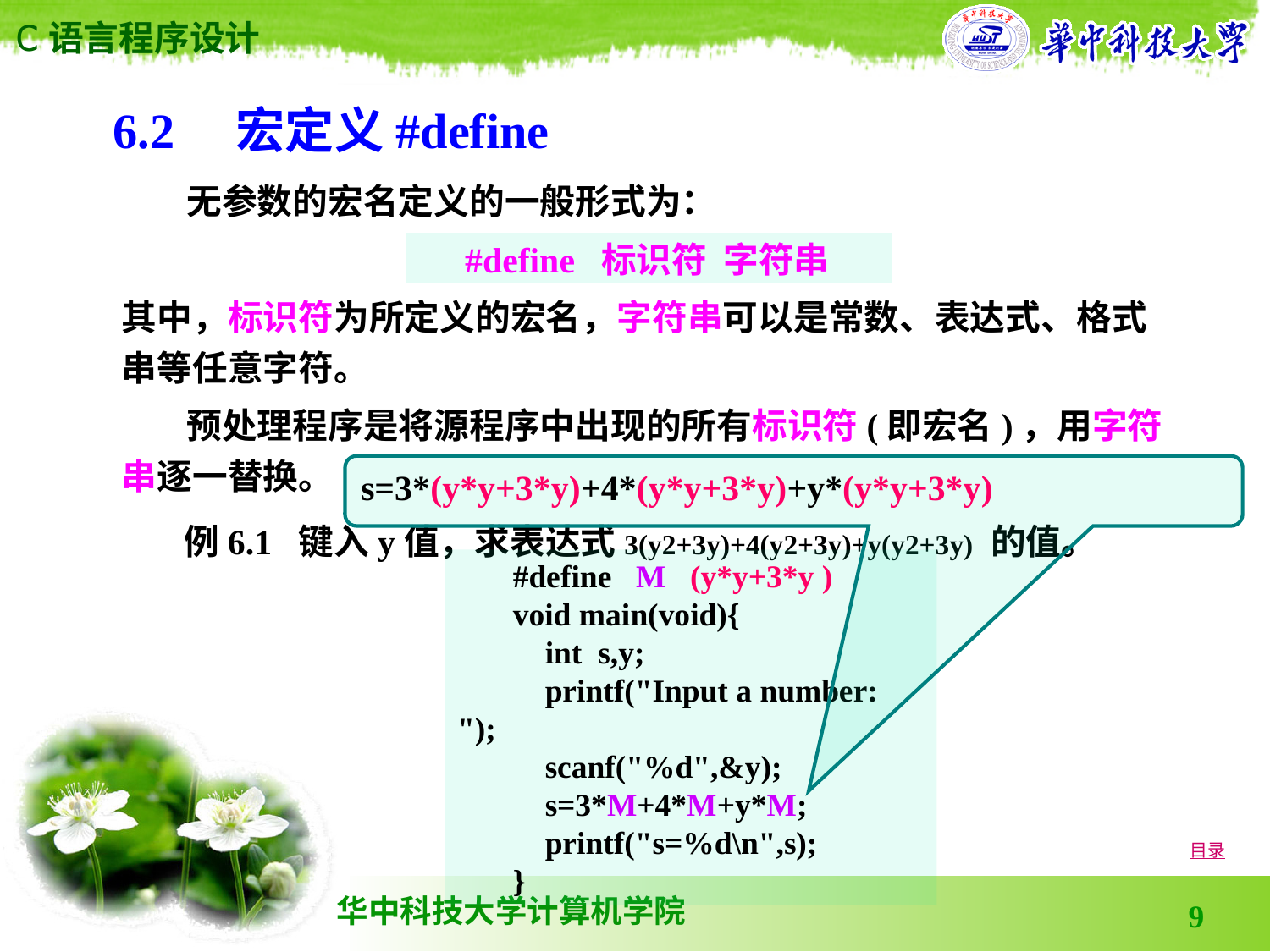

6.2　宏定义#define
       无参数的宏名定义的一般形式为：
#define  标识符  字符串
其中，标识符为所定义的宏名，字符串可以是常数、表达式、格式串等任意字符。
       预处理程序是将源程序中出现的所有标识符(即宏名)，用字符串逐一替换。

s=3*(y*y+3*y)+4*(y*y+3*y)+y*(y*y+3*y)
      例6.1  键入y值，求表达式3(y2+3y)+4(y2+3y)+y(y2+3y) 的值。
#define   M   (y*y+3*y )
void main(void){
    int  s,y;
    printf("Input a number: ");
    scanf("%d",&y);
    s=3*M+4*M+y*M;
    printf("s=%d\n",s);
}
目录
9